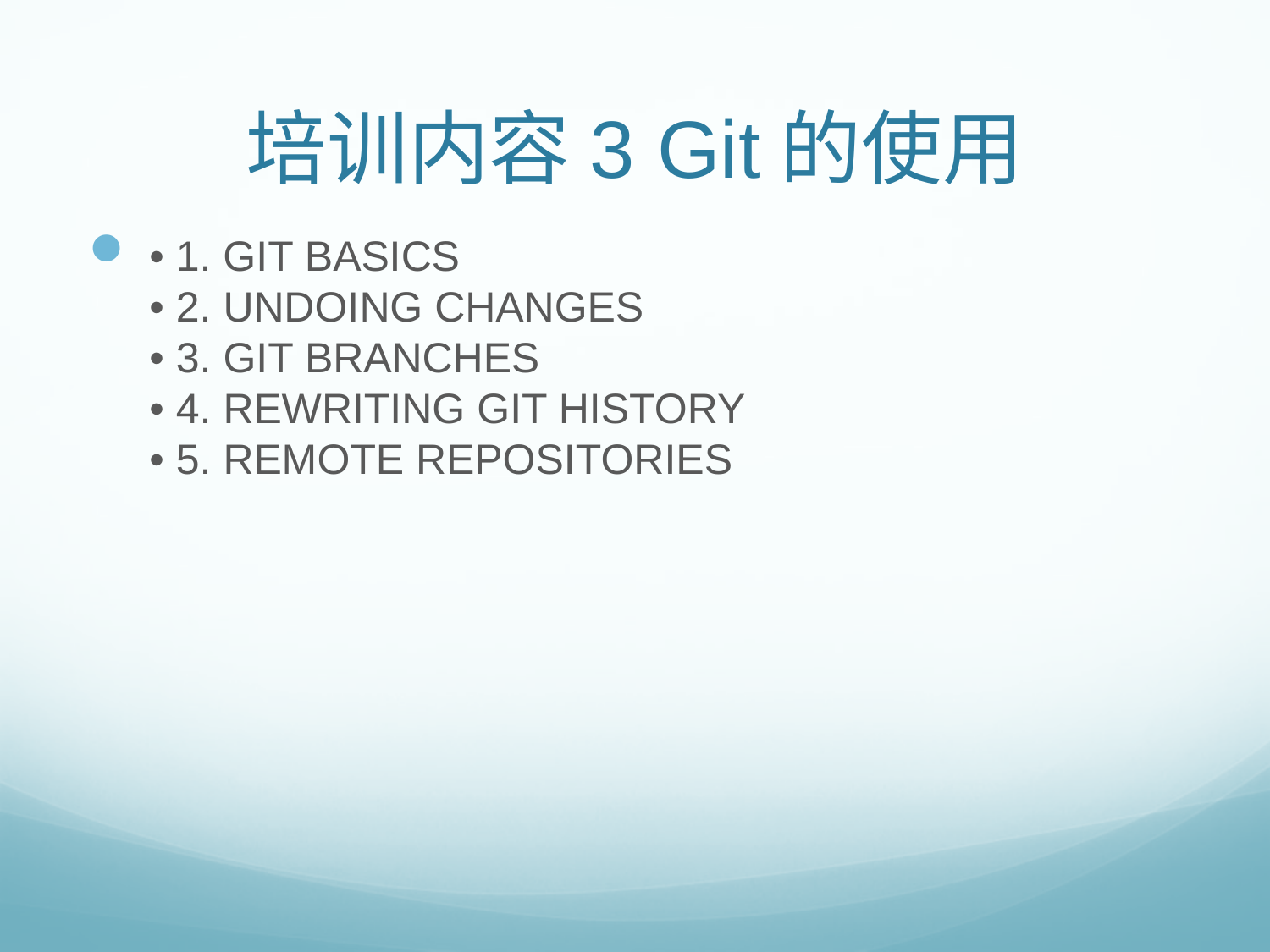

# 培训内容3 Git的使用
 • 1. GIT BASICS
 • 2. UNDOING CHANGES
 • 3. GIT BRANCHES
 • 4. REWRITING GIT HISTORY
 • 5. REMOTE REPOSITORIES